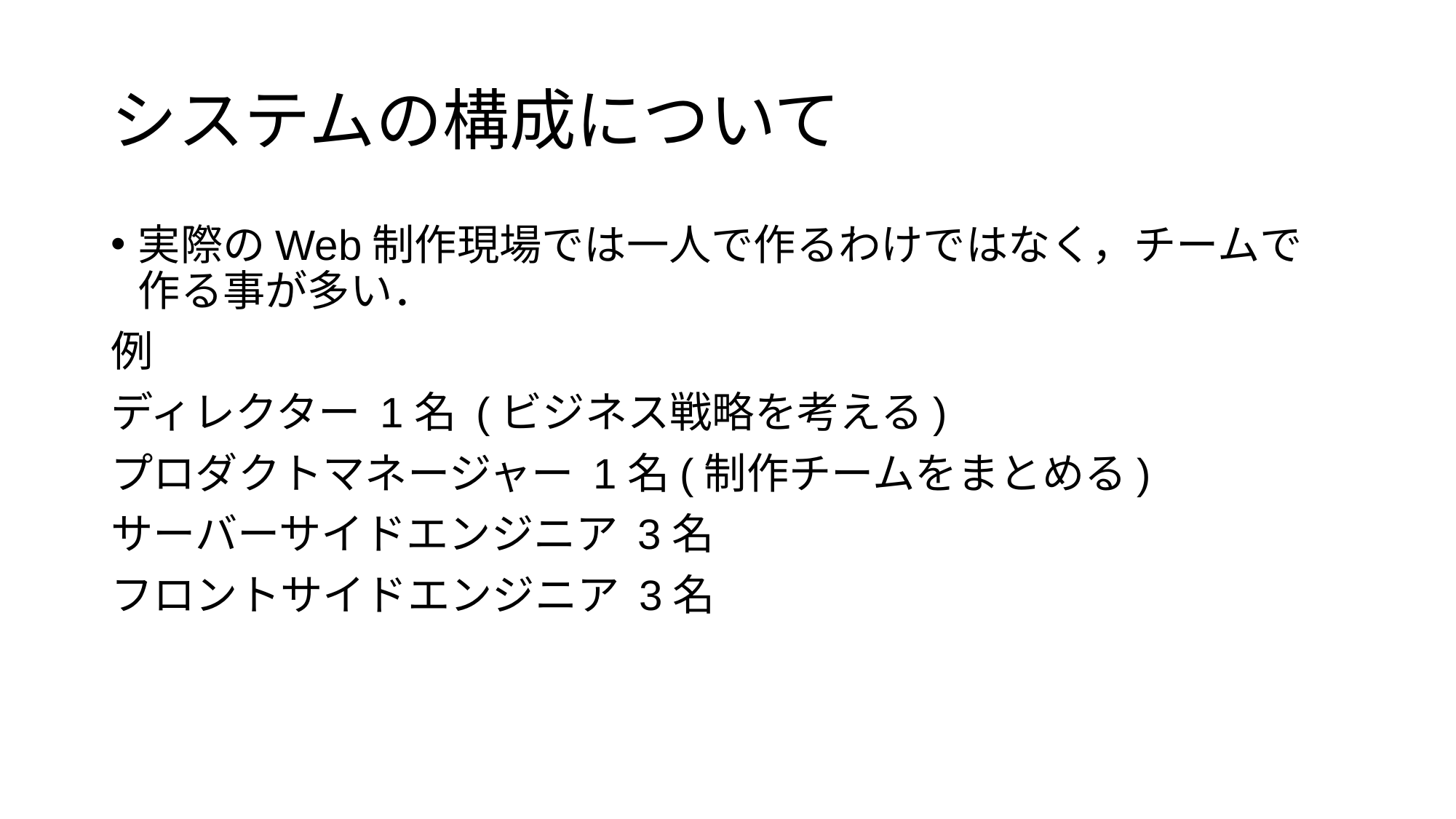

# システムの構成について
実際のWeb制作現場では一人で作るわけではなく，チームで作る事が多い．
例
ディレクター 1名 (ビジネス戦略を考える)
プロダクトマネージャー 1名(制作チームをまとめる)
サーバーサイドエンジニア 3名
フロントサイドエンジニア 3名